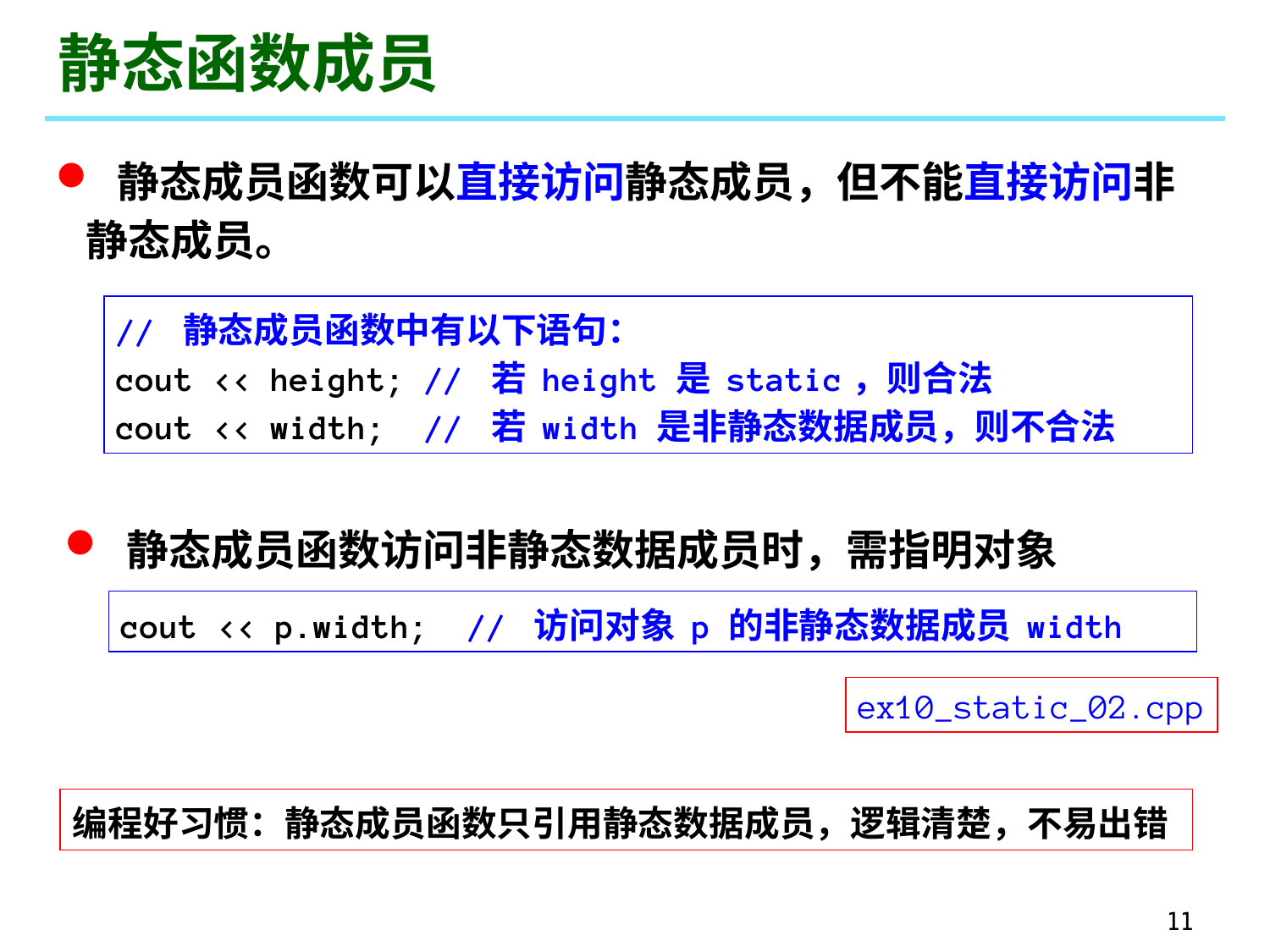

# 静态函数成员
 静态成员函数可以直接访问静态成员，但不能直接访问非静态成员。
// 静态成员函数中有以下语句：
cout << height; // 若 height 是 static，则合法
cout << width;  // 若 width 是非静态数据成员，则不合法
 静态成员函数访问非静态数据成员时，需指明对象
cout << p.width;  // 访问对象 p 的非静态数据成员 width
ex10_static_02.cpp
编程好习惯：静态成员函数只引用静态数据成员，逻辑清楚，不易出错
11